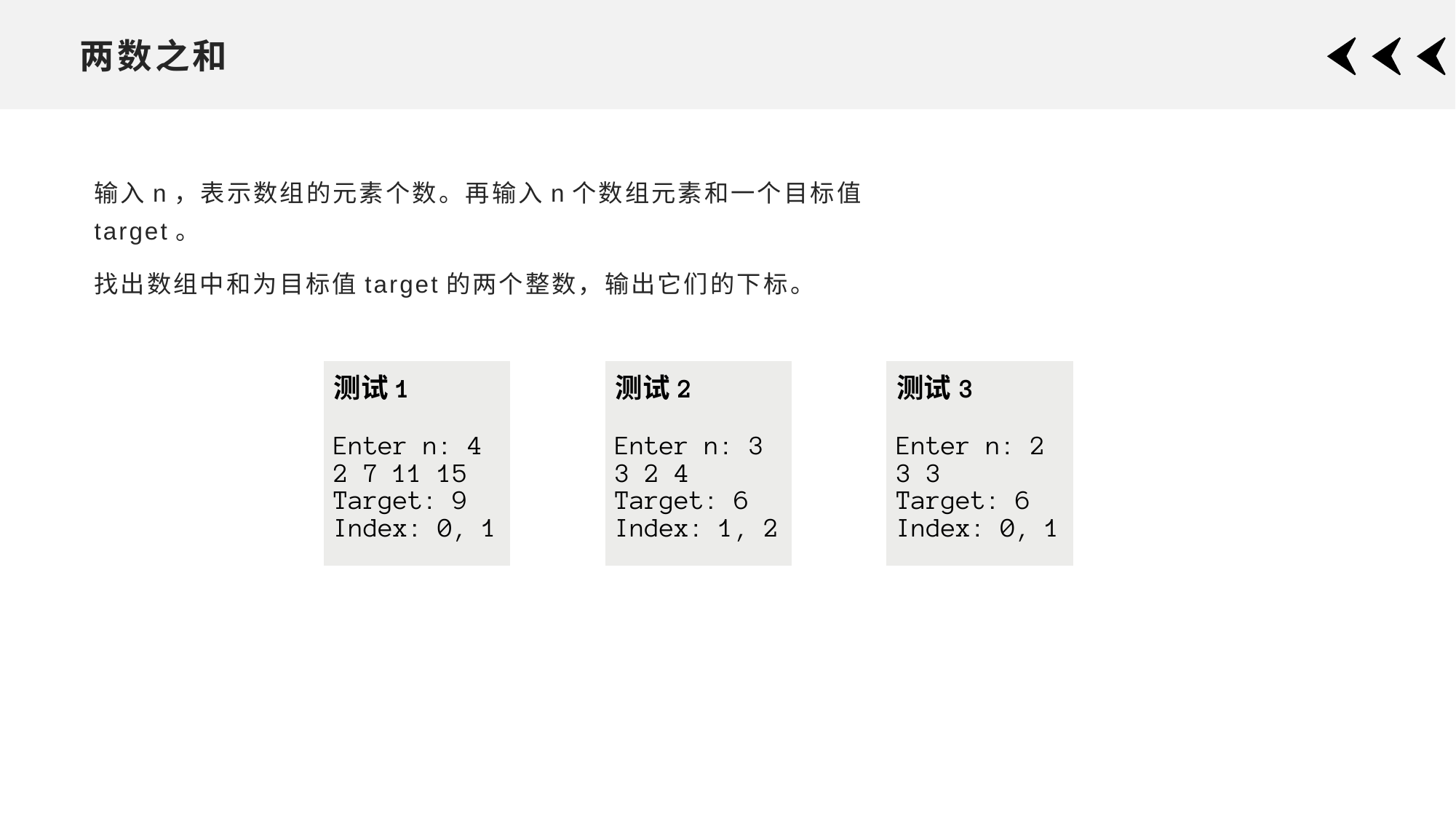

# 两数之和
输入n，表示数组的元素个数。再输入n个数组元素和一个目标值target。
找出数组中和为目标值target的两个整数，输出它们的下标。
| 测试1 Enter n: 4 2 7 11 15 target: 9 index: 0 1 |
| --- |
| 测试1 Enter n: 4 2 7 11 15 Target: 9 Index: 0, 1 |
| --- |
| 测试2 Enter n: 3 3 2 4 Target: 6 Index: 1, 2 |
| --- |
| 测试3 Enter n: 2 3 3 Target: 6 Index: 0, 1 |
| --- |